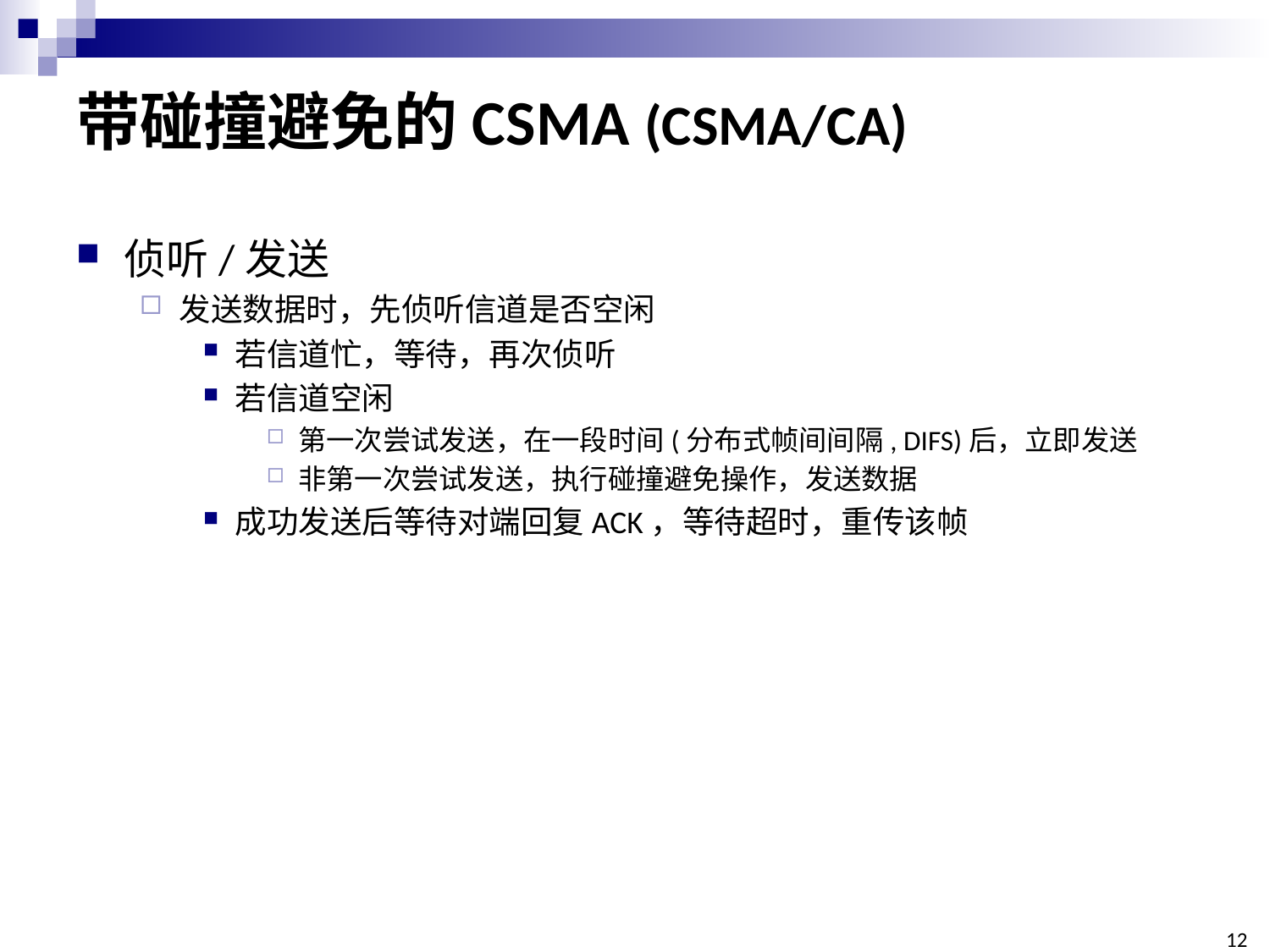

# 带碰撞避免的CSMA (CSMA/CA)
侦听/发送
发送数据时，先侦听信道是否空闲
若信道忙，等待，再次侦听
若信道空闲
第一次尝试发送，在一段时间(分布式帧间间隔, DIFS)后，立即发送
非第一次尝试发送，执行碰撞避免操作，发送数据
成功发送后等待对端回复ACK，等待超时，重传该帧
120